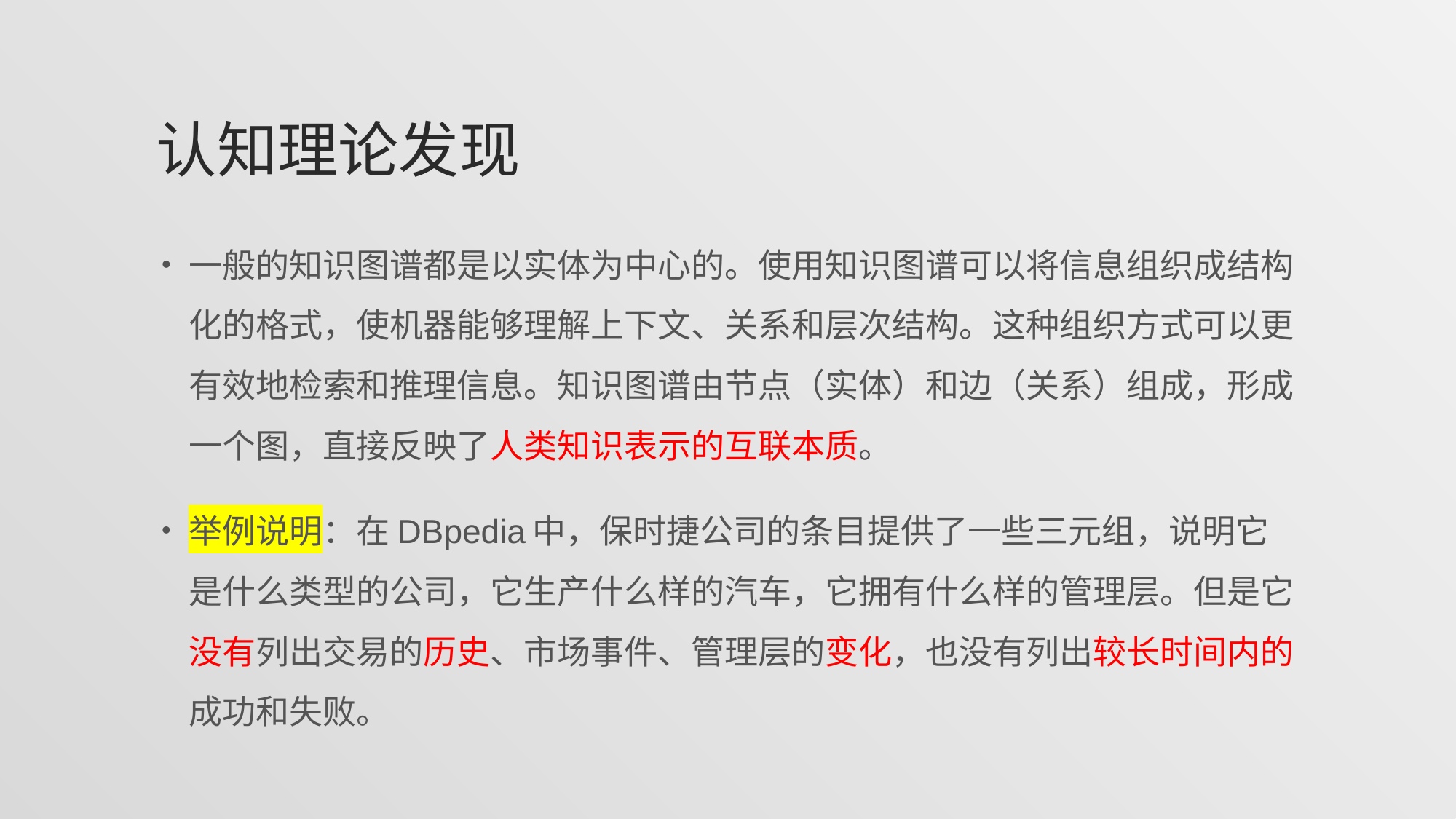

# 认知理论发现
一般的知识图谱都是以实体为中心的。使用知识图谱可以将信息组织成结构化的格式，使机器能够理解上下文、关系和层次结构。这种组织方式可以更有效地检索和推理信息。知识图谱由节点（实体）和边（关系）组成，形成一个图，直接反映了人类知识表示的互联本质。
举例说明：在DBpedia中，保时捷公司的条目提供了一些三元组，说明它是什么类型的公司，它生产什么样的汽车，它拥有什么样的管理层。但是它没有列出交易的历史、市场事件、管理层的变化，也没有列出较长时间内的成功和失败。